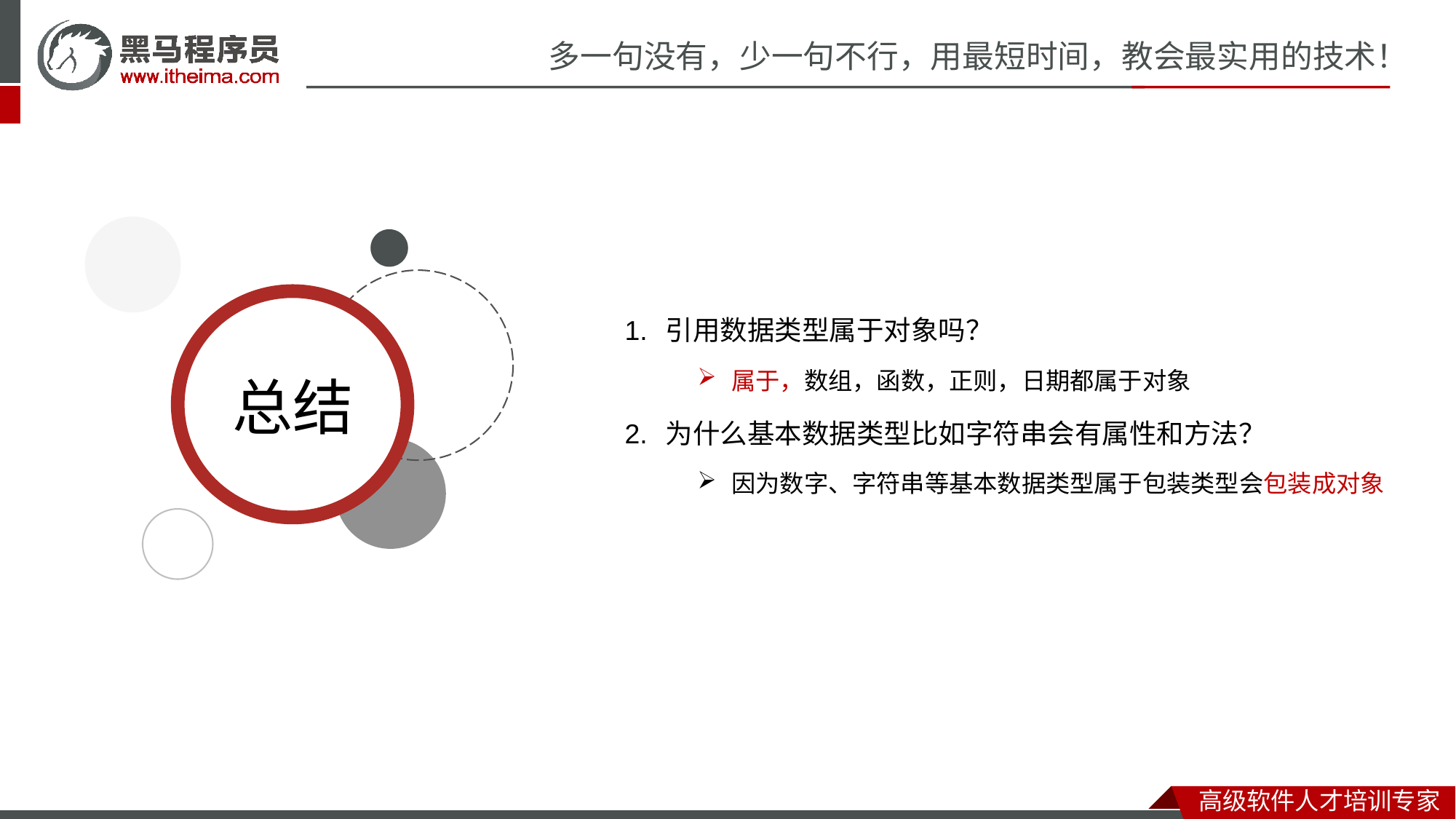

引用数据类型属于对象吗？
属于，数组，函数，正则，日期都属于对象
为什么基本数据类型比如字符串会有属性和方法？
因为数字、字符串等基本数据类型属于包装类型会包装成对象